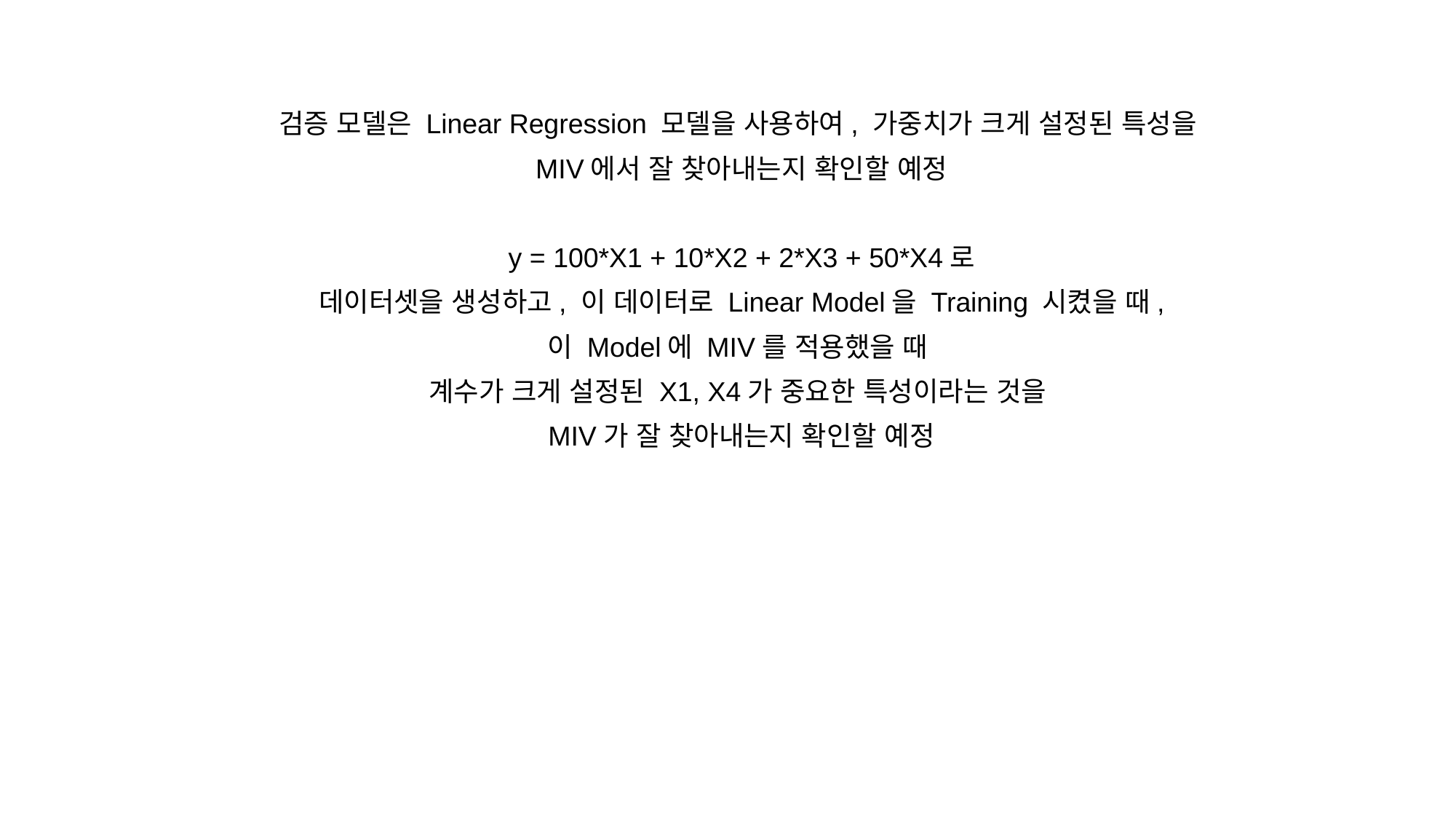

검증 모델은 Linear Regression 모델을 사용하여, 가중치가 크게 설정된 특성을
MIV에서 잘 찾아내는지 확인할 예정

y = 100*X1 + 10*X2 + 2*X3 + 50*X4로
데이터셋을 생성하고, 이 데이터로 Linear Model을 Training 시켰을 때,
이 Model에 MIV를 적용했을 때
계수가 크게 설정된 X1, X4가 중요한 특성이라는 것을
MIV가 잘 찾아내는지 확인할 예정